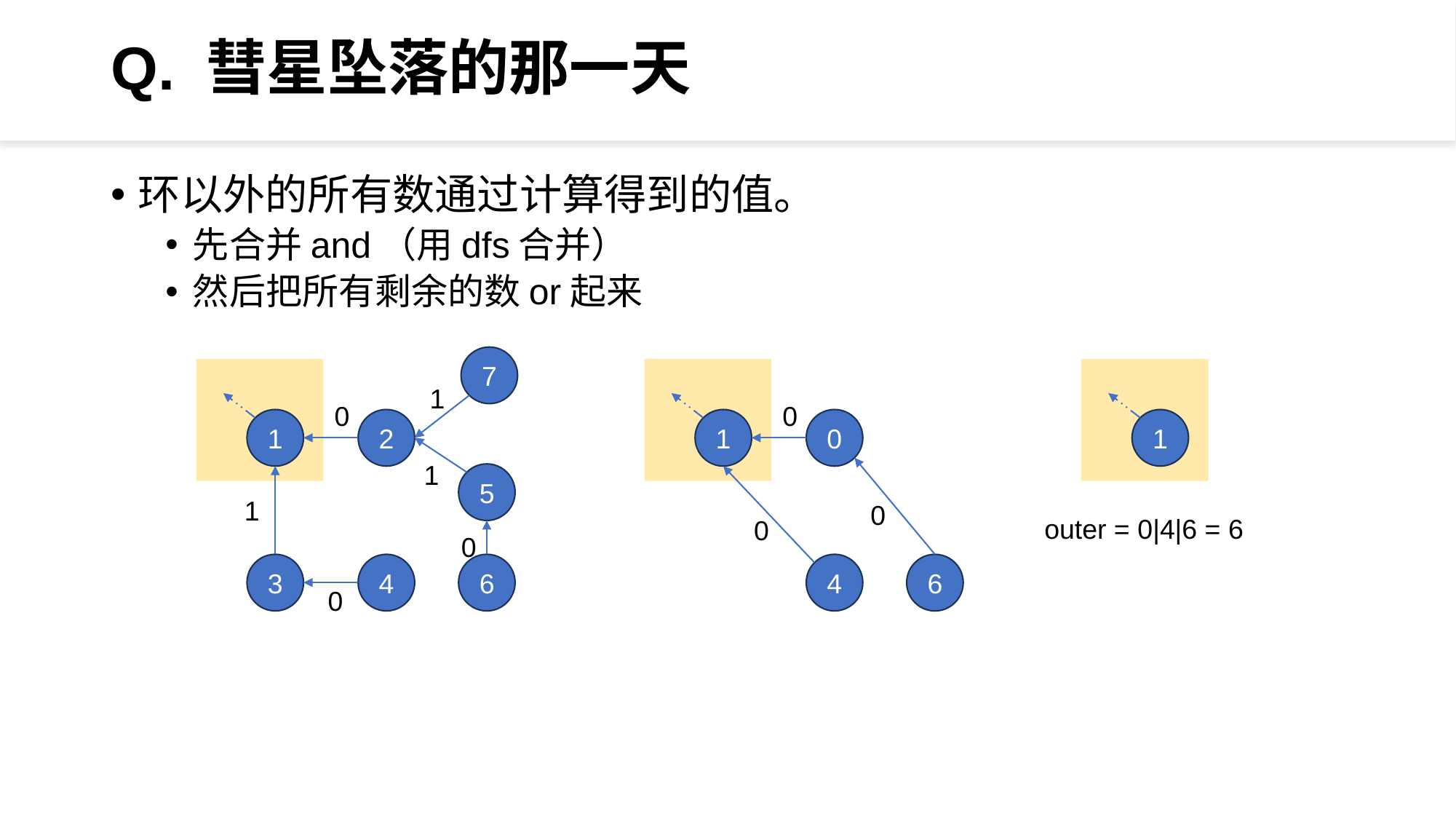

# Q. 彗星坠落的那一天
环以外的所有数通过计算得到的值。
先合并and（用dfs合并）
然后把所有剩余的数or起来

7

1
0
1
2
1
5
1
0
3
6
4
0

0
1
0
0
0
4
6

1
outer = 0|4|6 = 6